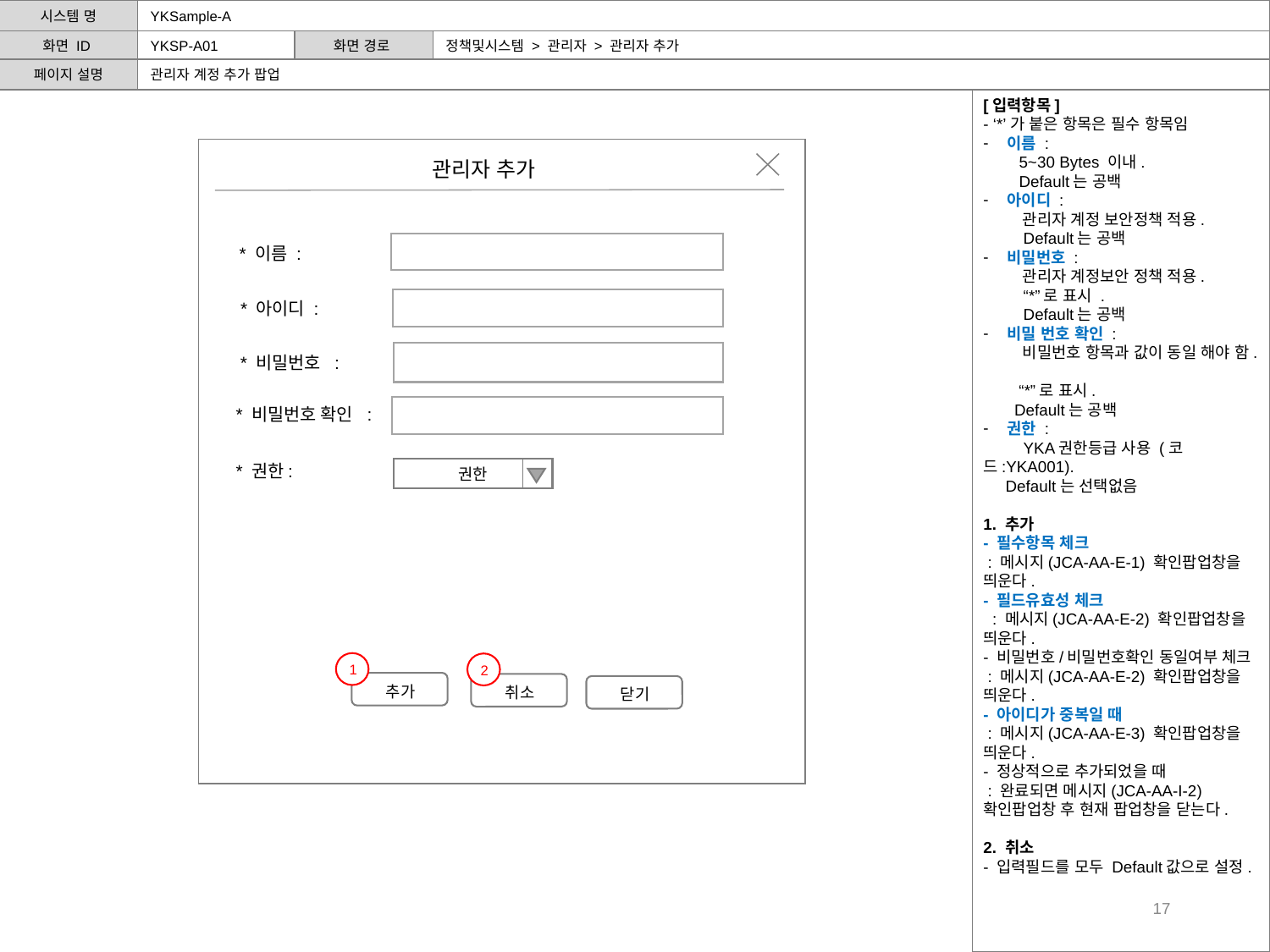

시스템 명
YKSample-A
화면 ID
YKSP-A01
화면 경로
정책및시스템 > 관리자 > 관리자 추가
페이지 설명
관리자 계정 추가 팝업
[입력항목]
- ‘*’가 붙은 항목은 필수 항목임
이름 :
        5~30 Bytes 이내.
        Default는 공백
아이디 :
        관리자 계정 보안정책 적용.
         Default는 공백
비밀번호 :
        관리자 계정보안 정책 적용.
         “*”로 표시 .
         Default는 공백
비밀 번호 확인 :
        비밀번호 항목과 값이 동일 해야 함.
        “*”로 표시.
       Default는 공백
권한 :
         YKA권한등급 사용 (코드:YKA001).
     Default는 선택없음

1. 추가
- 필수항목 체크
 : 메시지(JCA-AA-E-1) 확인팝업창을 띄운다.
- 필드유효성 체크
  : 메시지(JCA-AA-E-2) 확인팝업창을 띄운다.
- 비밀번호/비밀번호확인 동일여부 체크
 : 메시지(JCA-AA-E-2) 확인팝업창을 띄운다.
- 아이디가 중복일 때
 : 메시지(JCA-AA-E-3) 확인팝업창을 띄운다.
- 정상적으로 추가되었을 때
 : 완료되면 메시지(JCA-AA-I-2) 확인팝업창 후 현재 팝업창을 닫는다.

2. 취소
- 입력필드를 모두 Default값으로 설정.

관리자 추가

* 이름 :

* 아이디 :

* 비밀번호  :

* 비밀번호 확인  :
* 권한:
권한

1

2

추가

취소

닫기
17